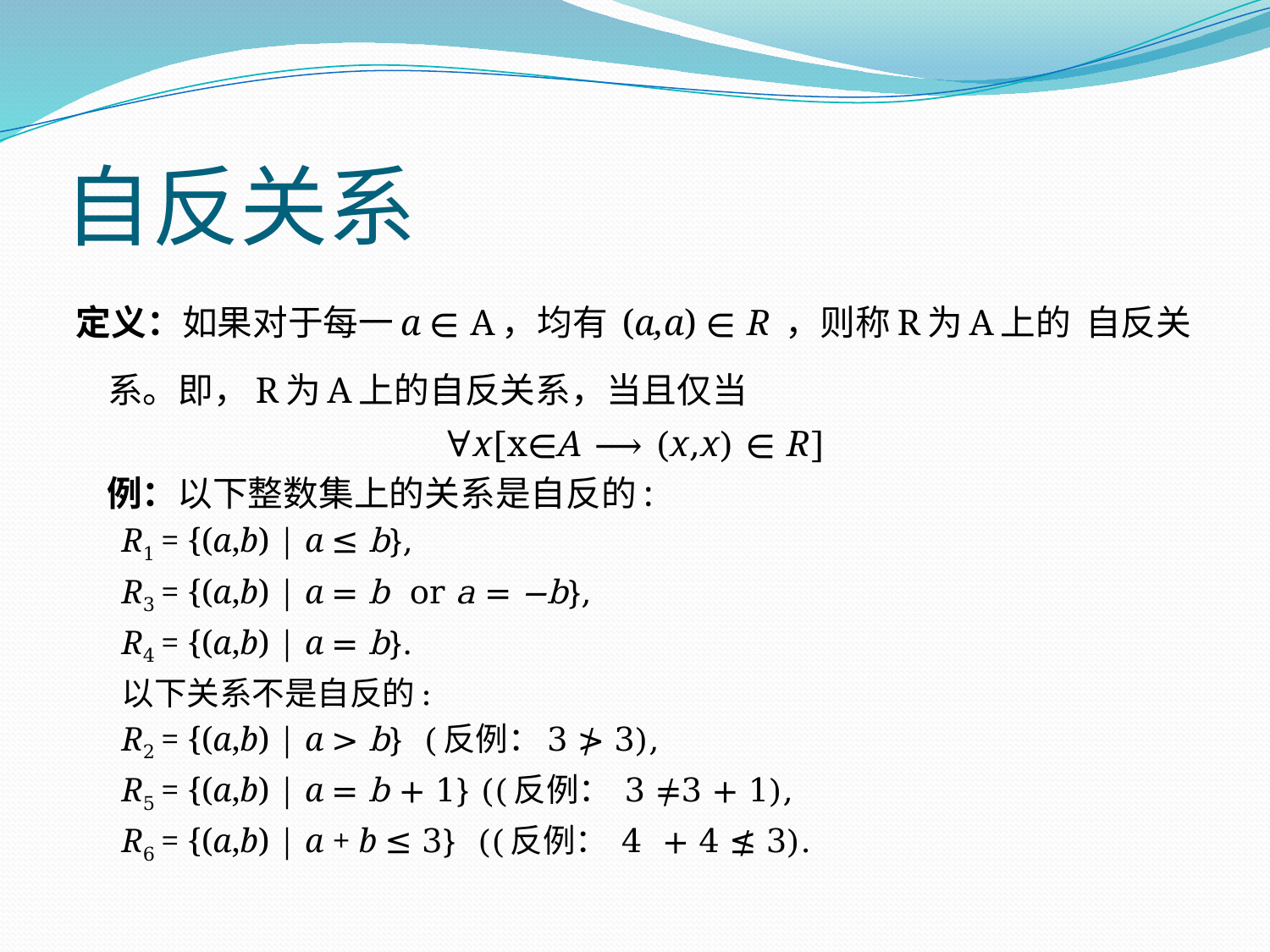

# 自反关系
定义：如果对于每一a ∊ A，均有 (a,a) ∊ R ，则称R为A上的	自反关系。即，R为A上的自反关系，当且仅当
∀x[x∊A ⟶ (x,x) ∊ R]
   例：以下整数集上的关系是自反的:
R1 = {(a,b) | a ≤ b},
R3 = {(a,b) | a = b  or a = −b},
R4 = {(a,b) | a = b}.
以下关系不是自反的:
R2 = {(a,b) | a > b}  (反例：3 ≯ 3),
R5 = {(a,b) | a = b + 1} ((反例： 3 ≠3 + 1),
R6 = {(a,b) | a + b ≤ 3}  ((反例： 4  + 4 ≰ 3).